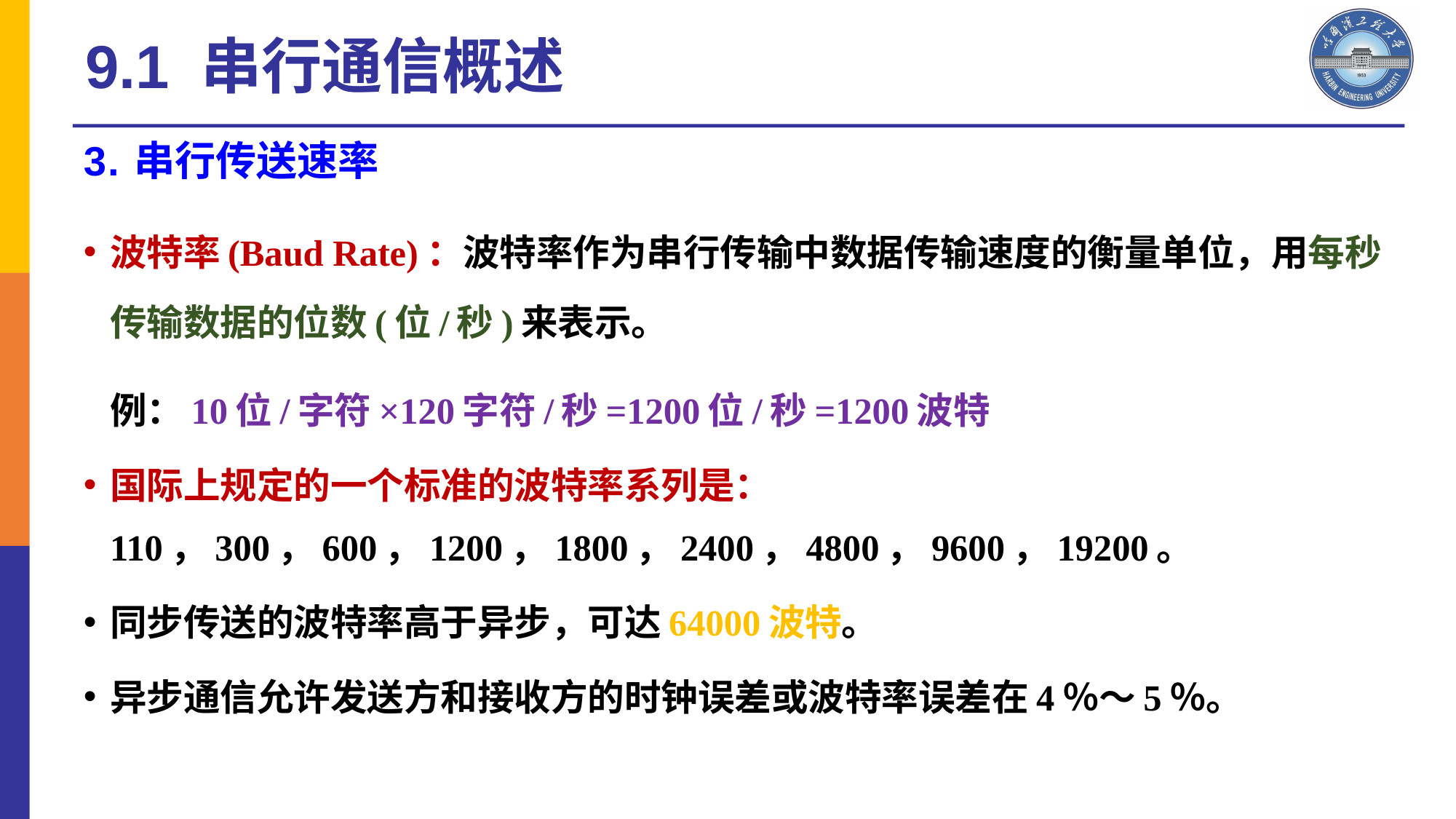

9.1 串行通信概述
 串行传送速率
波特率(Baud Rate)：波特率作为串行传输中数据传输速度的衡量单位，用每秒传输数据的位数(位/秒)来表示。
	例：10位/字符×120字符/秒=1200位/秒=1200波特
国际上规定的一个标准的波特率系列是：110，300，600，1200，1800，2400，4800，9600，19200。
同步传送的波特率高于异步，可达64000波特。
异步通信允许发送方和接收方的时钟误差或波特率误差在4％～5％。